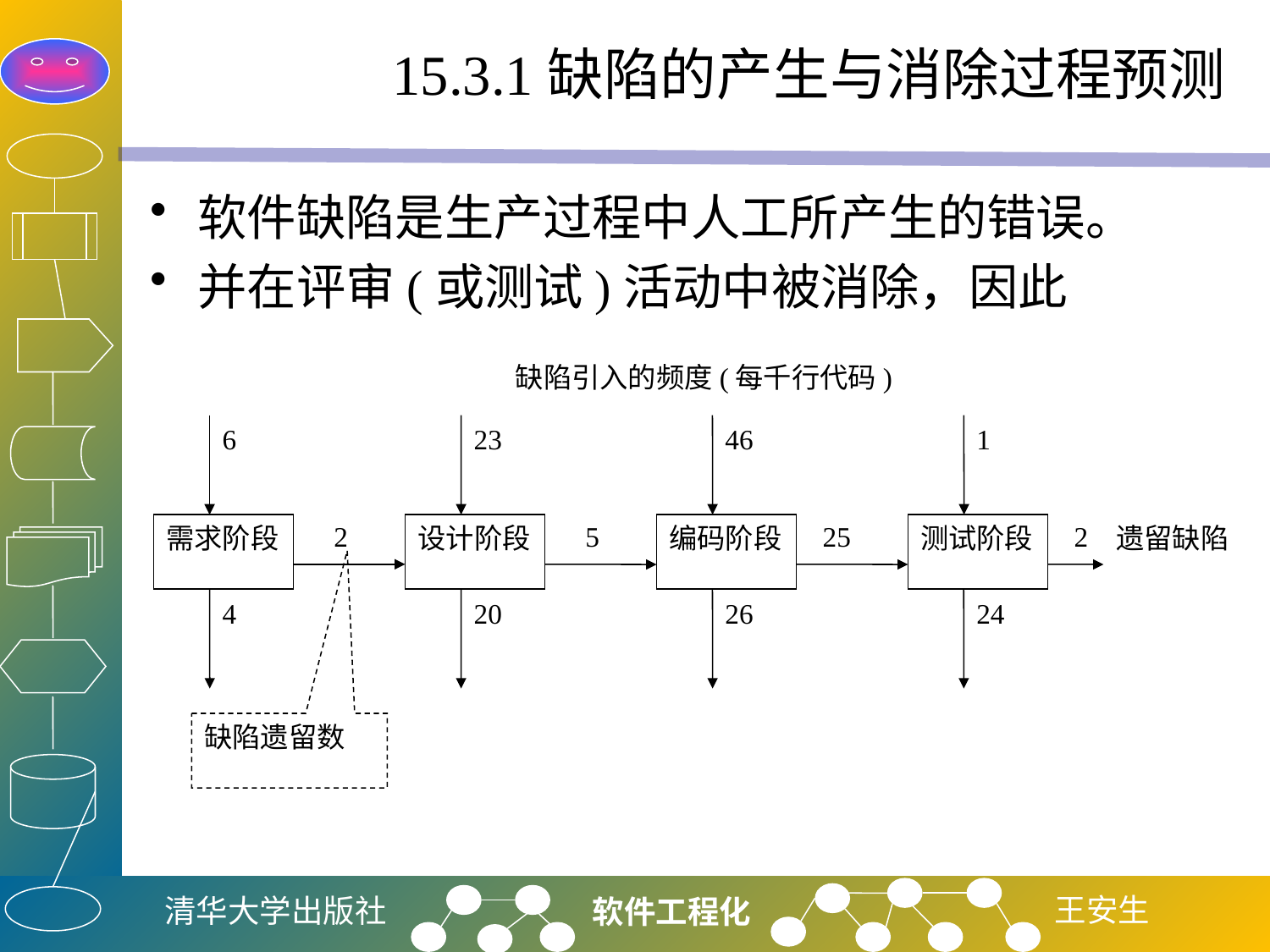

# 15.3.1缺陷的产生与消除过程预测
软件缺陷是生产过程中人工所产生的错误。
并在评审(或测试)活动中被消除，因此

缺陷引入的频度(每千行代码)
6
23
46
1
2
5
25
2
需求阶段
设计阶段
编码阶段
测试阶段
遗留缺陷
4
20
26
24
缺陷遗留数